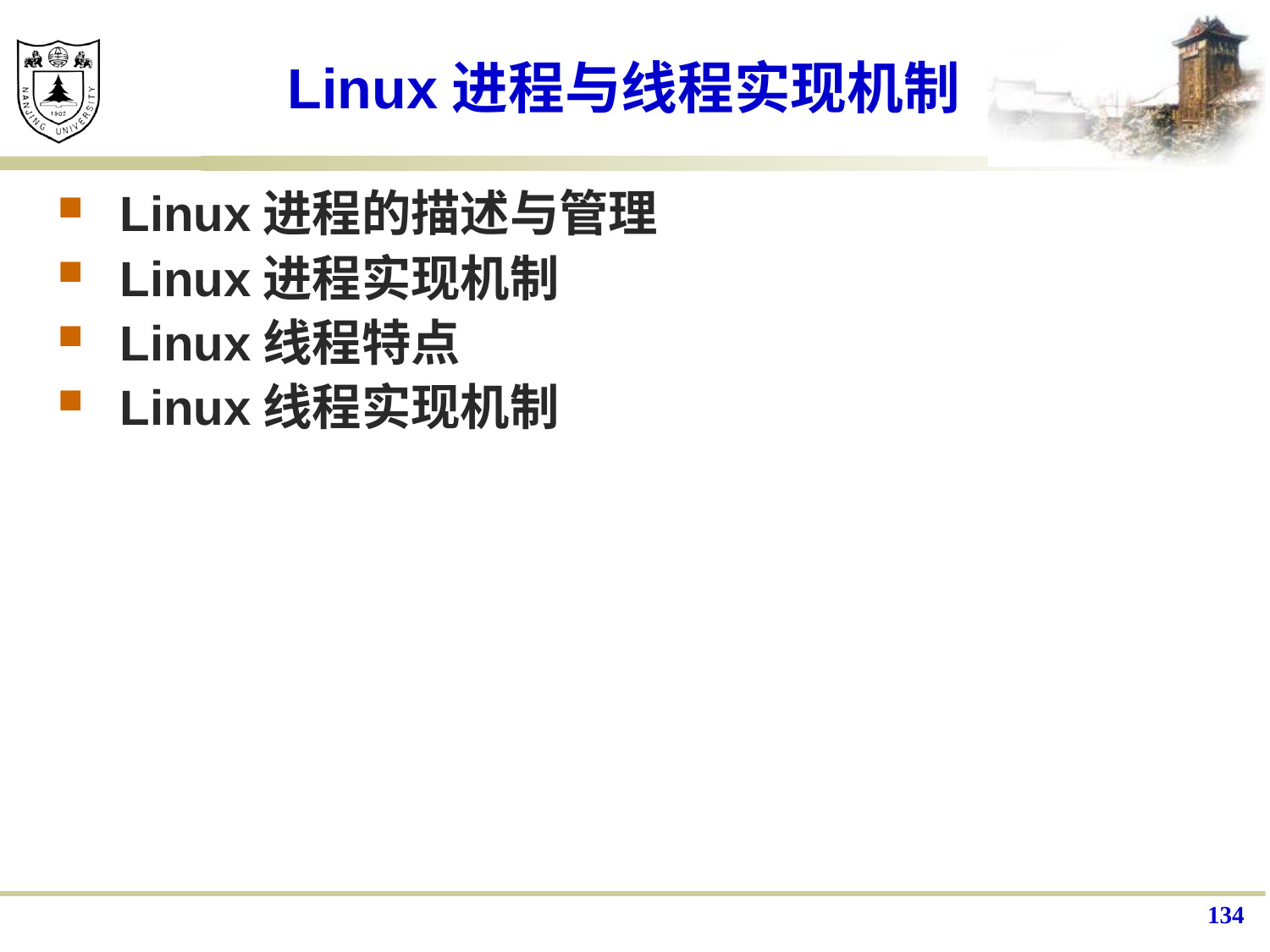

# Linux进程与线程实现机制
Linux进程的描述与管理
Linux进程实现机制
Linux线程特点
Linux线程实现机制

134